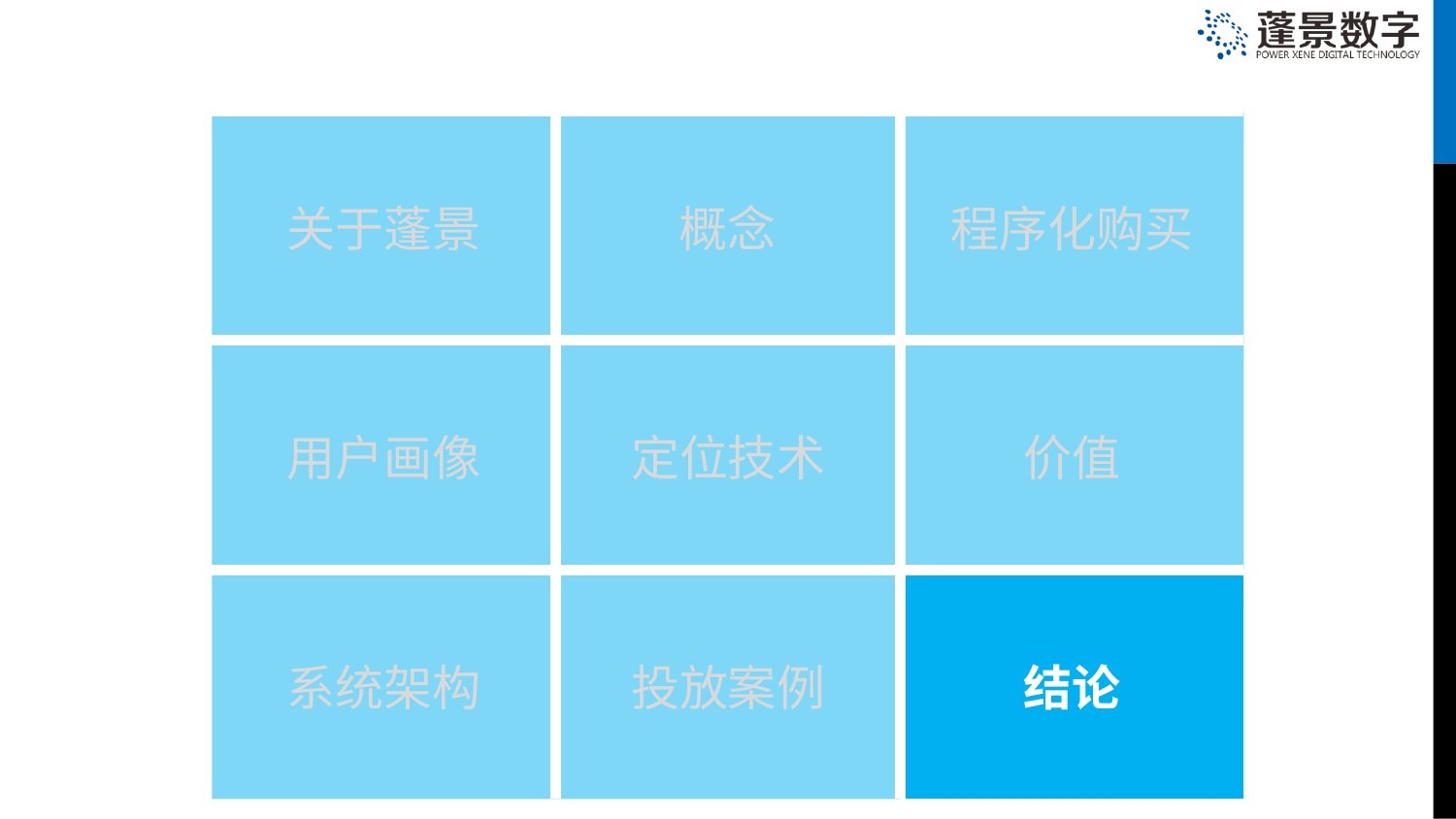

| 关于蓬景 | 概念 | 程序化购买 |
| --- | --- | --- |
| 用户画像 | 定位技术 | 价值 |
| 系统架构 | 投放案例 | 结论 |